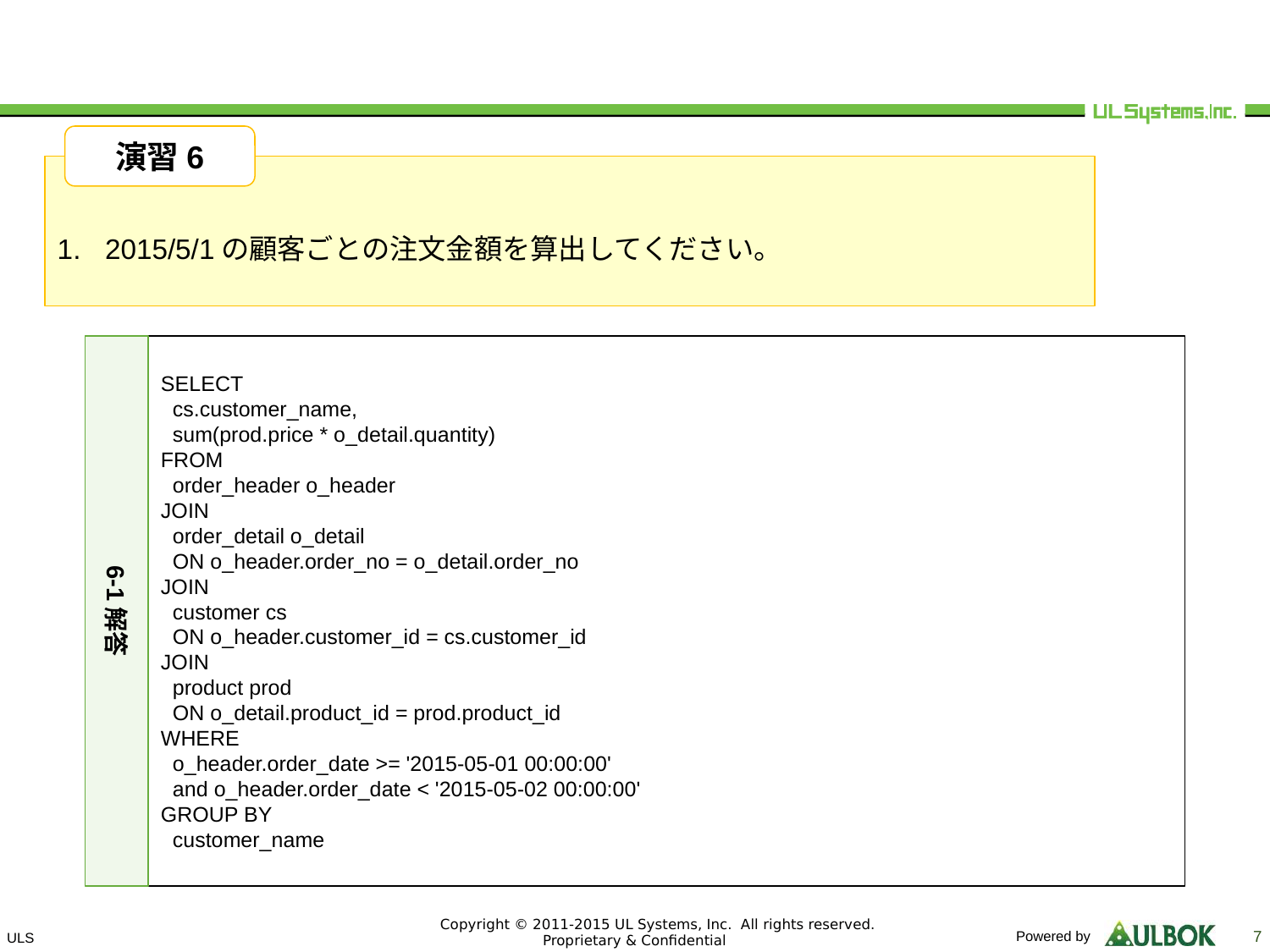

#

演習6

2015/5/1の顧客ごとの注文金額を算出してください。
6-1解答
SELECT
  cs.customer_name,
  sum(prod.price * o_detail.quantity)
FROM
  order_header o_header
JOIN
  order_detail o_detail
  ON o_header.order_no = o_detail.order_no
JOIN
  customer cs
  ON o_header.customer_id = cs.customer_id
JOIN
  product prod
  ON o_detail.product_id = prod.product_id
WHERE
  o_header.order_date >= '2015-05-01 00:00:00'
  and o_header.order_date < '2015-05-02 00:00:00'
GROUP BY
  customer_name